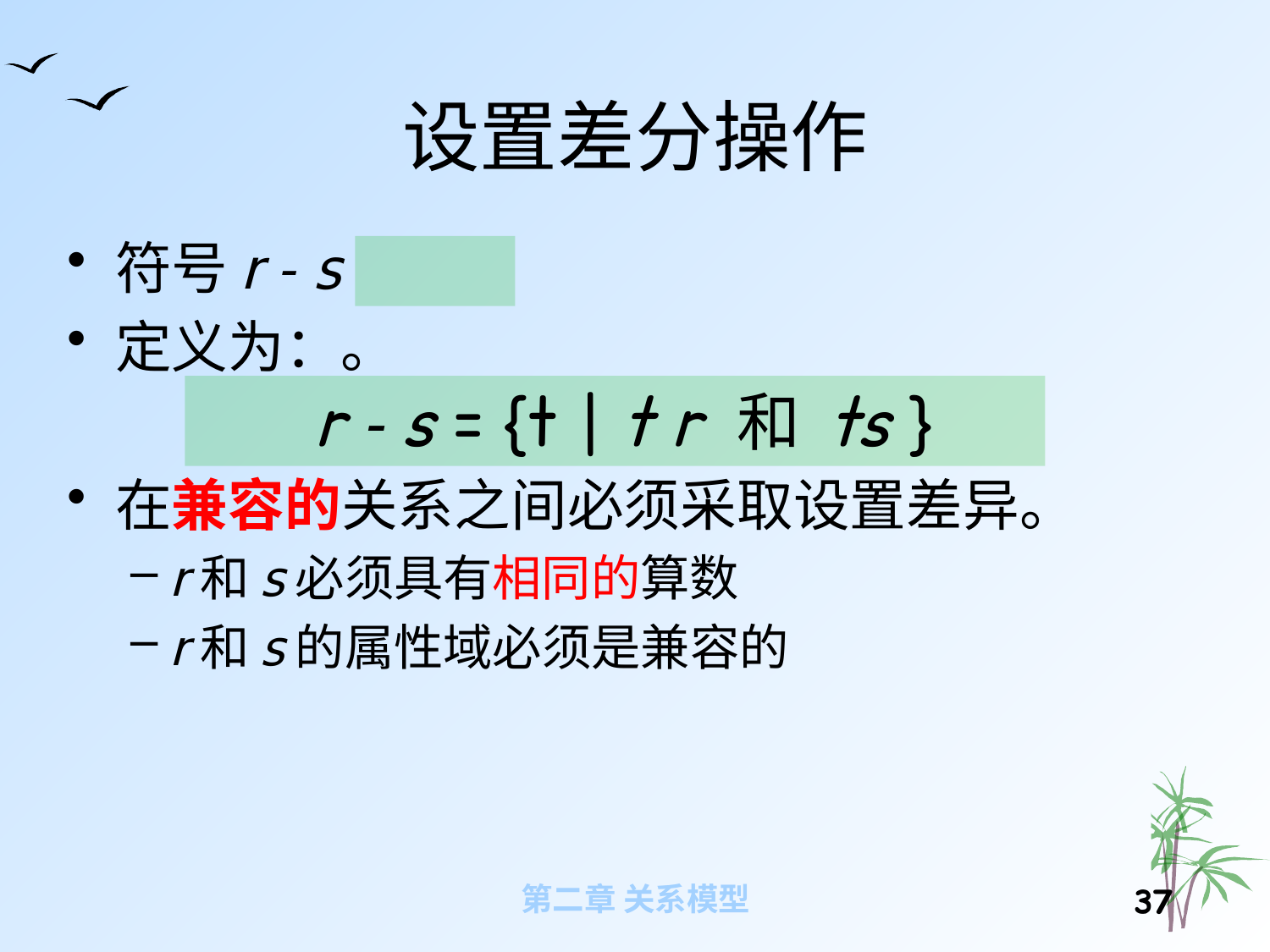

# 设置差分操作
符号r - s
定义为：。

在兼容的关系之间必须采取设置差异。
r和s必须具有相同的算数
r和s的属性域必须是兼容的

r - s = {t | t r 和 ts }
第二章 关系模型
37